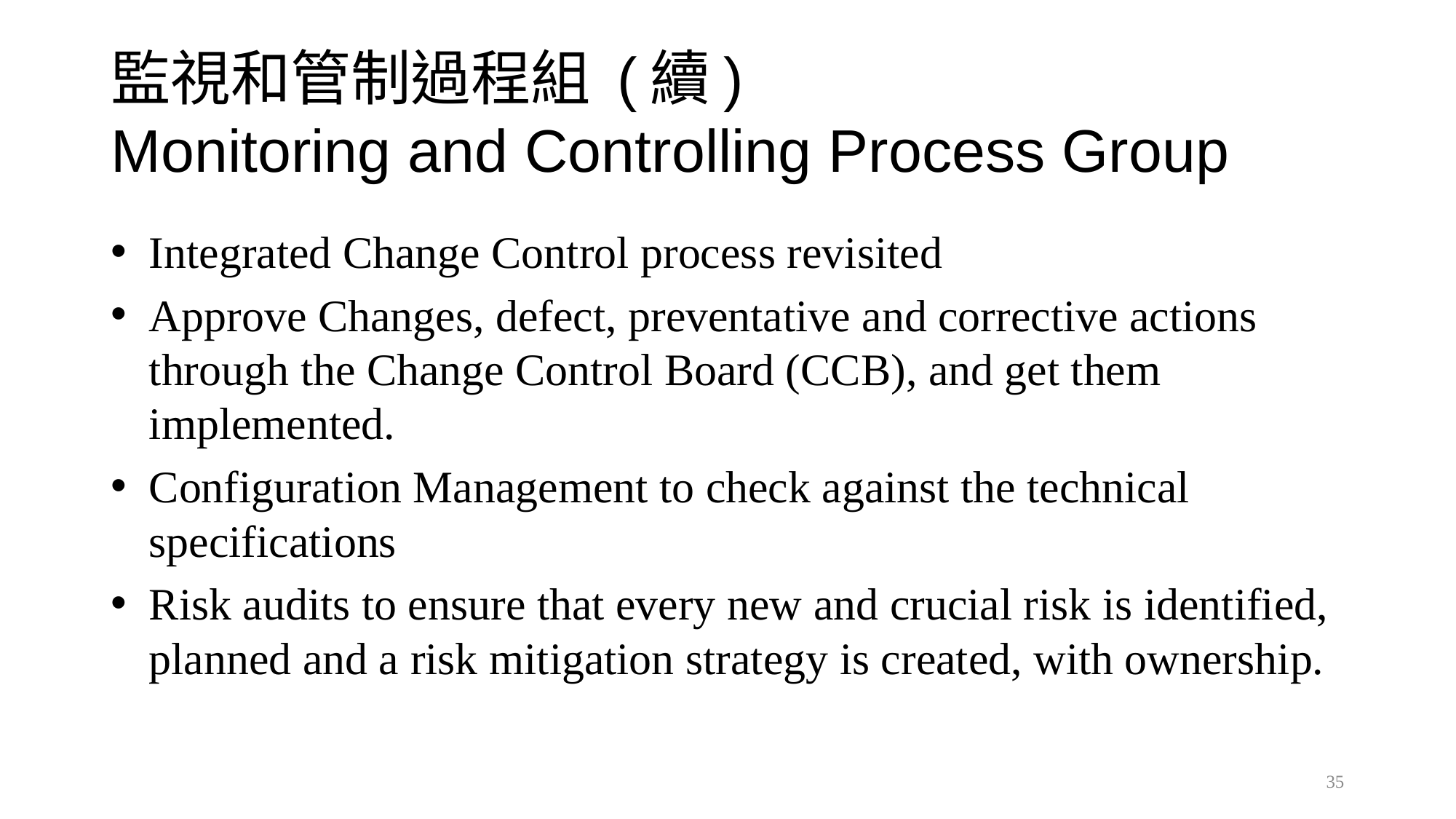

# 監視和管制過程組 (續) Monitoring and Controlling Process Group
Integrated Change Control process revisited
Approve Changes, defect, preventative and corrective actions through the Change Control Board (CCB), and get them implemented.
Configuration Management to check against the technical specifications
Risk audits to ensure that every new and crucial risk is identified, planned and a risk mitigation strategy is created, with ownership.

35